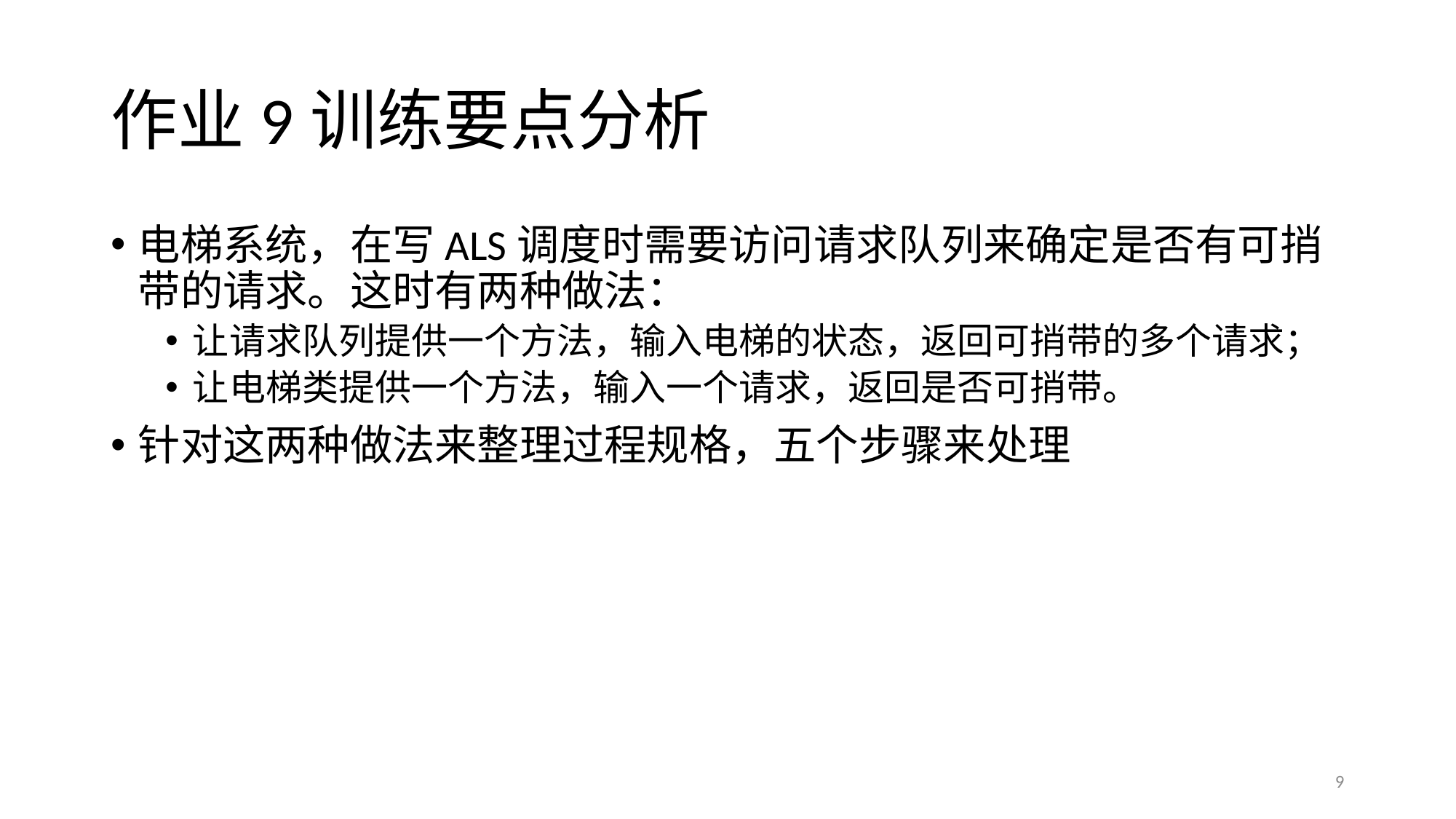

# 作业9训练要点分析
电梯系统，在写ALS调度时需要访问请求队列来确定是否有可捎带的请求。这时有两种做法：
让请求队列提供一个方法，输入电梯的状态，返回可捎带的多个请求；
让电梯类提供一个方法，输入一个请求，返回是否可捎带。
针对这两种做法来整理过程规格，五个步骤来处理
9